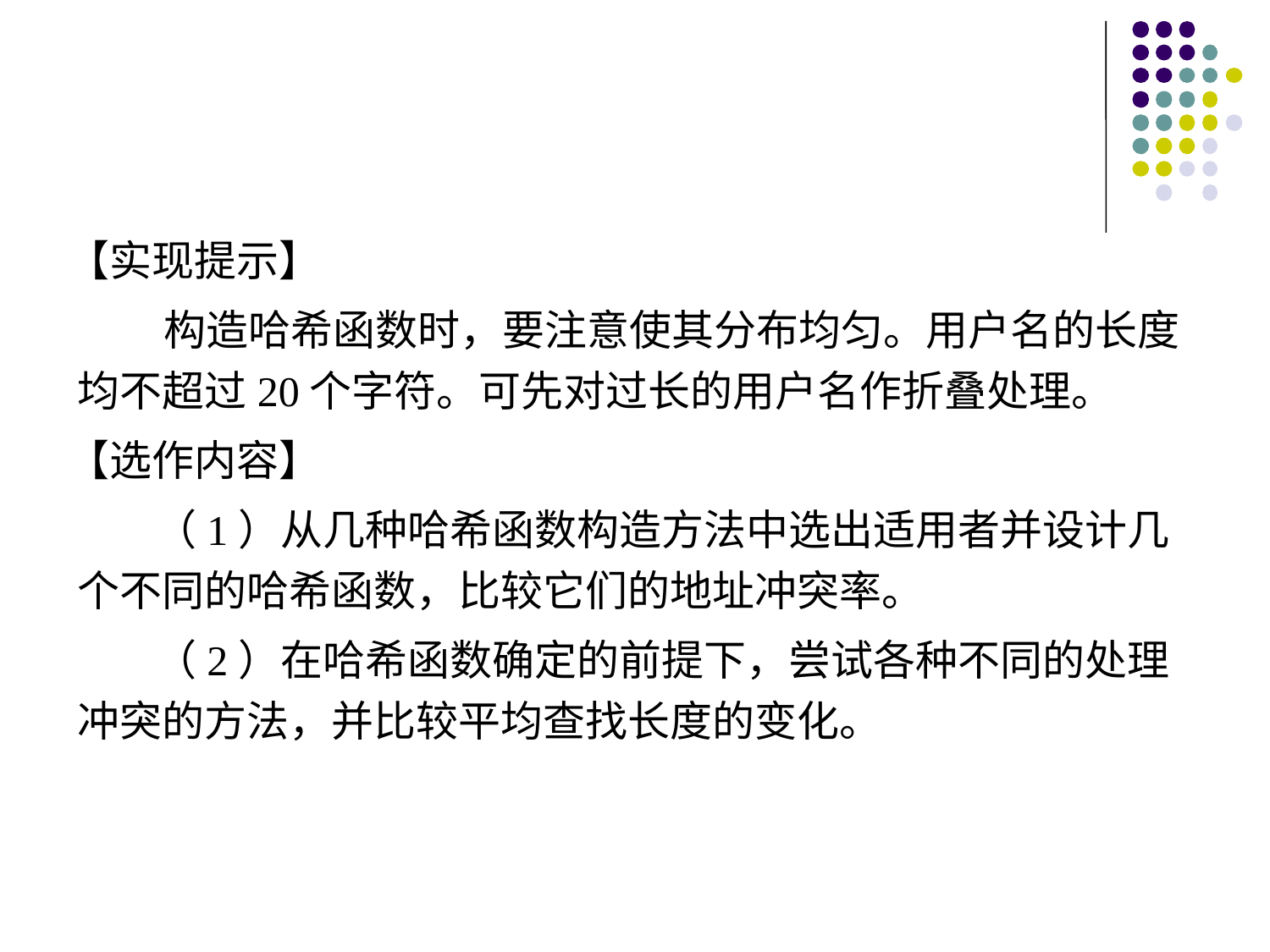

【实现提示】
        构造哈希函数时，要注意使其分布均匀。用户名的长度均不超过20个字符。可先对过长的用户名作折叠处理。
【选作内容】
       （1）从几种哈希函数构造方法中选出适用者并设计几个不同的哈希函数，比较它们的地址冲突率。
       （2）在哈希函数确定的前提下，尝试各种不同的处理冲突的方法，并比较平均查找长度的变化。